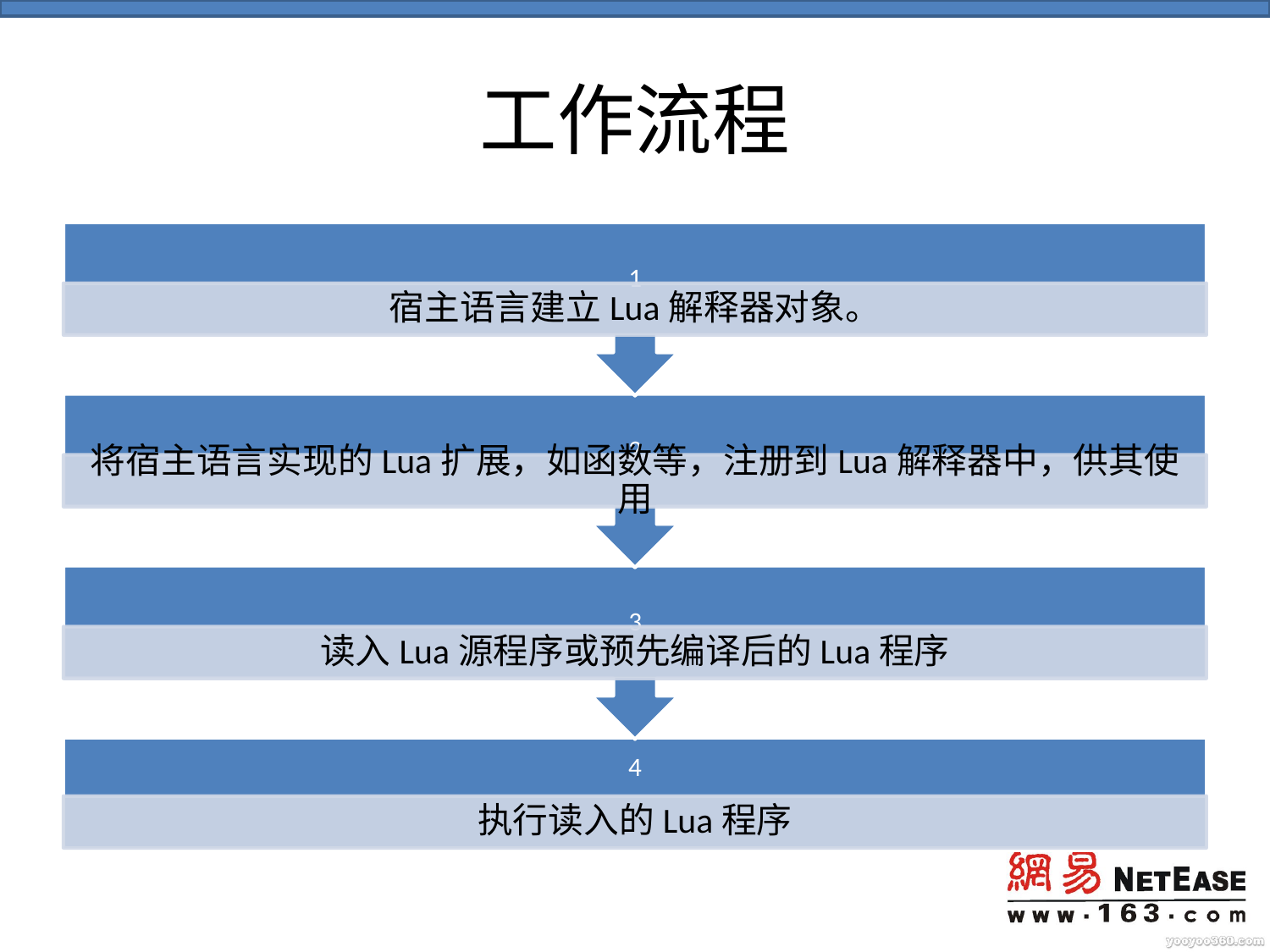

# 工作流程
4
执行读入的Lua程序
3
读入Lua源程序或预先编译后的Lua程序
2
将宿主语言实现的Lua扩展，如函数等，注册到Lua解释器中，供其使用
1
宿主语言建立Lua解释器对象。